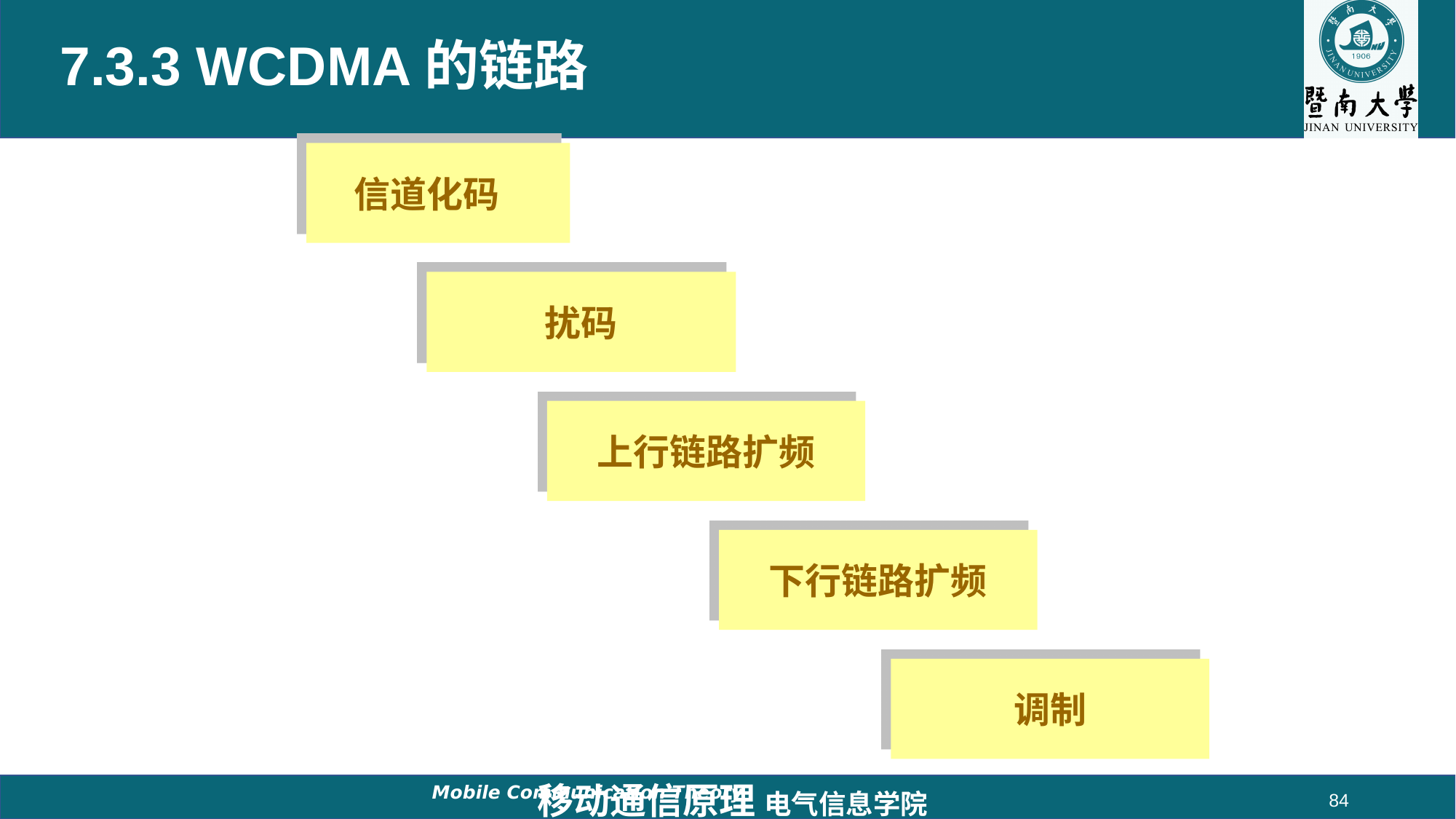

# 7.3.3 WCDMA的链路

  信道化码

扰码
上行链路扩频
下行链路扩频
调制
Mobile Communication Theory
移动通信原理 电气信息学院
84